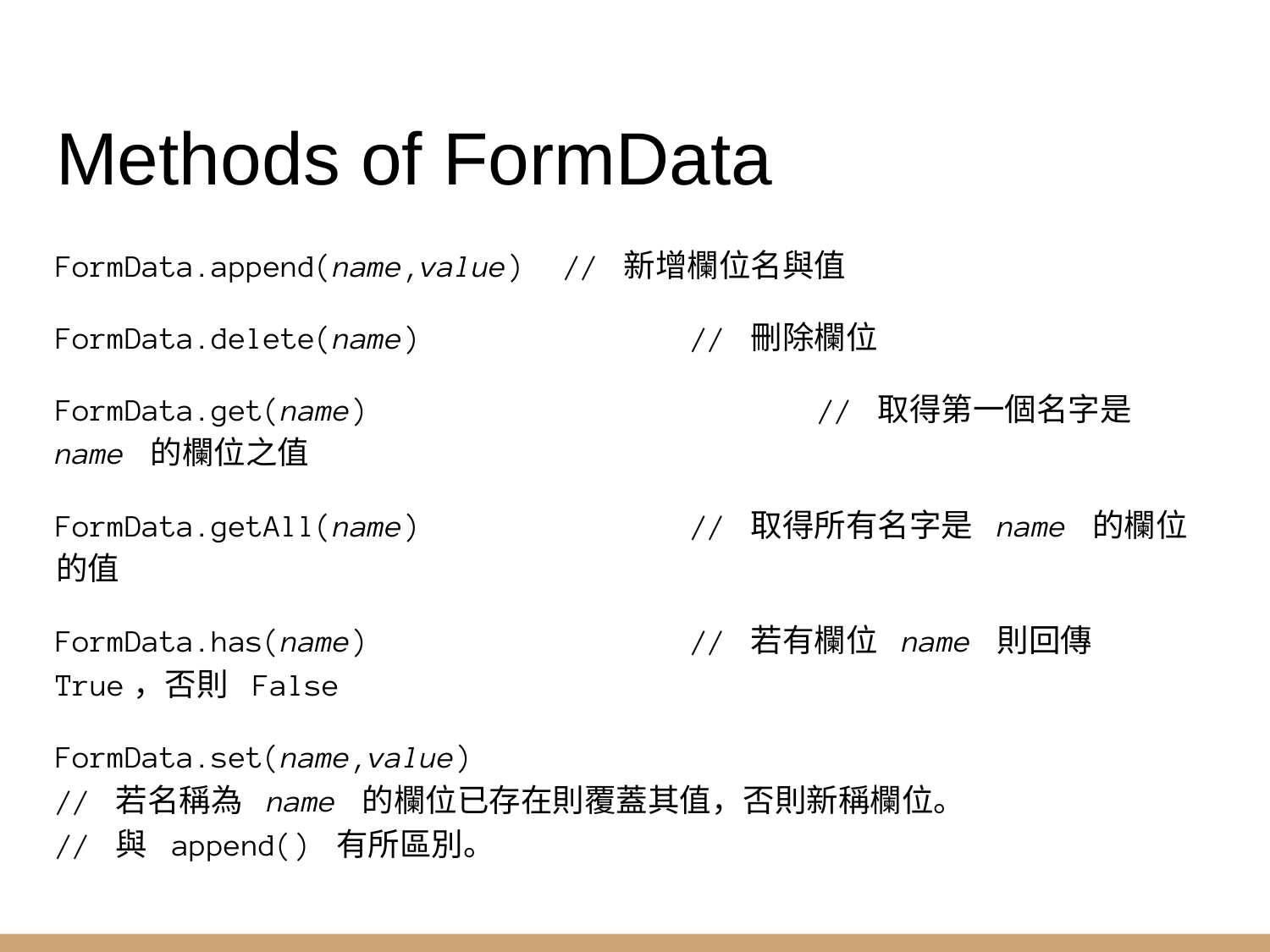

# Methods of FormData
FormData.append(name,value)	// 新增欄位名與值
FormData.delete(name)			// 刪除欄位
FormData.get(name)				// 取得第一個名字是 name 的欄位之值
FormData.getAll(name)			// 取得所有名字是 name 的欄位的值
FormData.has(name)			// 若有欄位 name 則回傳 True，否則 False
FormData.set(name,value)
// 若名稱為 name 的欄位已存在則覆蓋其值，否則新稱欄位。
// 與 append() 有所區別。